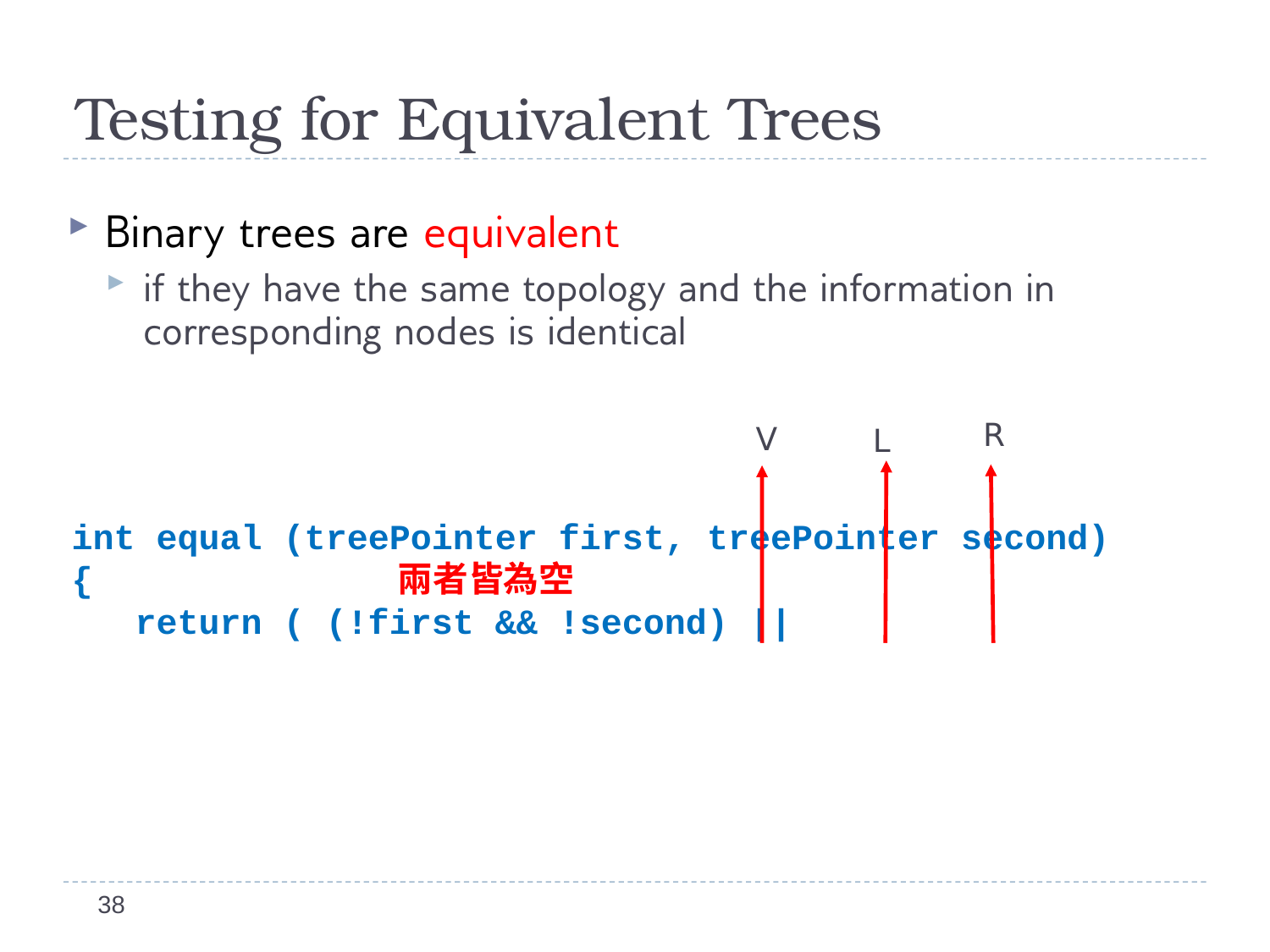

# Testing for Equivalent Trees
Binary trees are equivalent
if they have the same topology and the information in corresponding nodes is identical
R
V
L

int equal (treePointer first, treePointer second)
{              兩者皆為空
   return ( (!first && !second) ||
      (first && second 兩者皆不為空 &&
                      (first->data == second->data) &&
        equal (first->leftChild, second->leftChild) &&
        equal (first->rightChild, second->rightChild) )

38